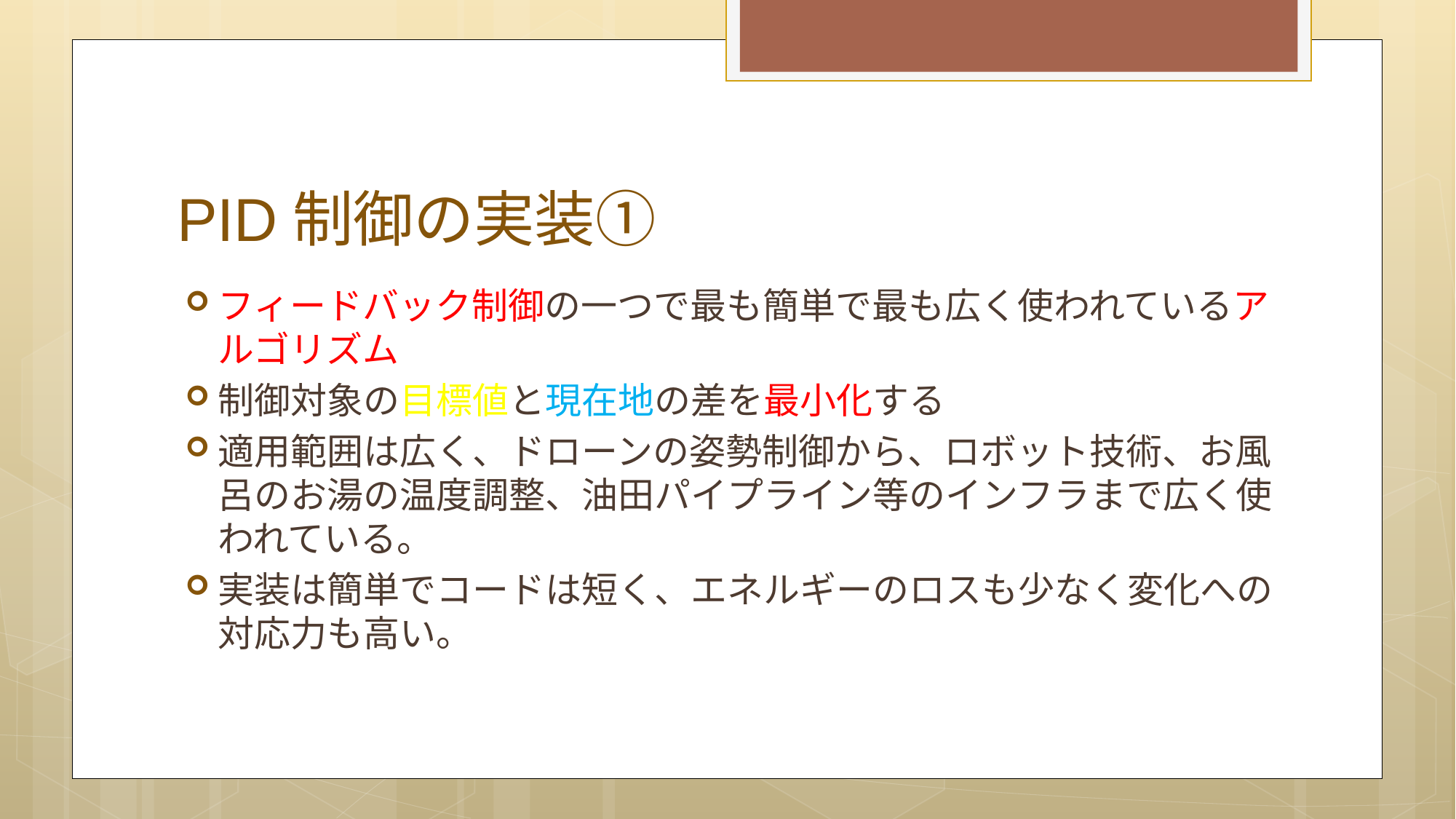

# PID制御の実装①
フィードバック制御の一つで最も簡単で最も広く使われているアルゴリズム
制御対象の目標値と現在地の差を最小化する
適用範囲は広く、ドローンの姿勢制御から、ロボット技術、お風呂のお湯の温度調整、油田パイプライン等のインフラまで広く使われている。
実装は簡単でコードは短く、エネルギーのロスも少なく変化への対応力も高い。